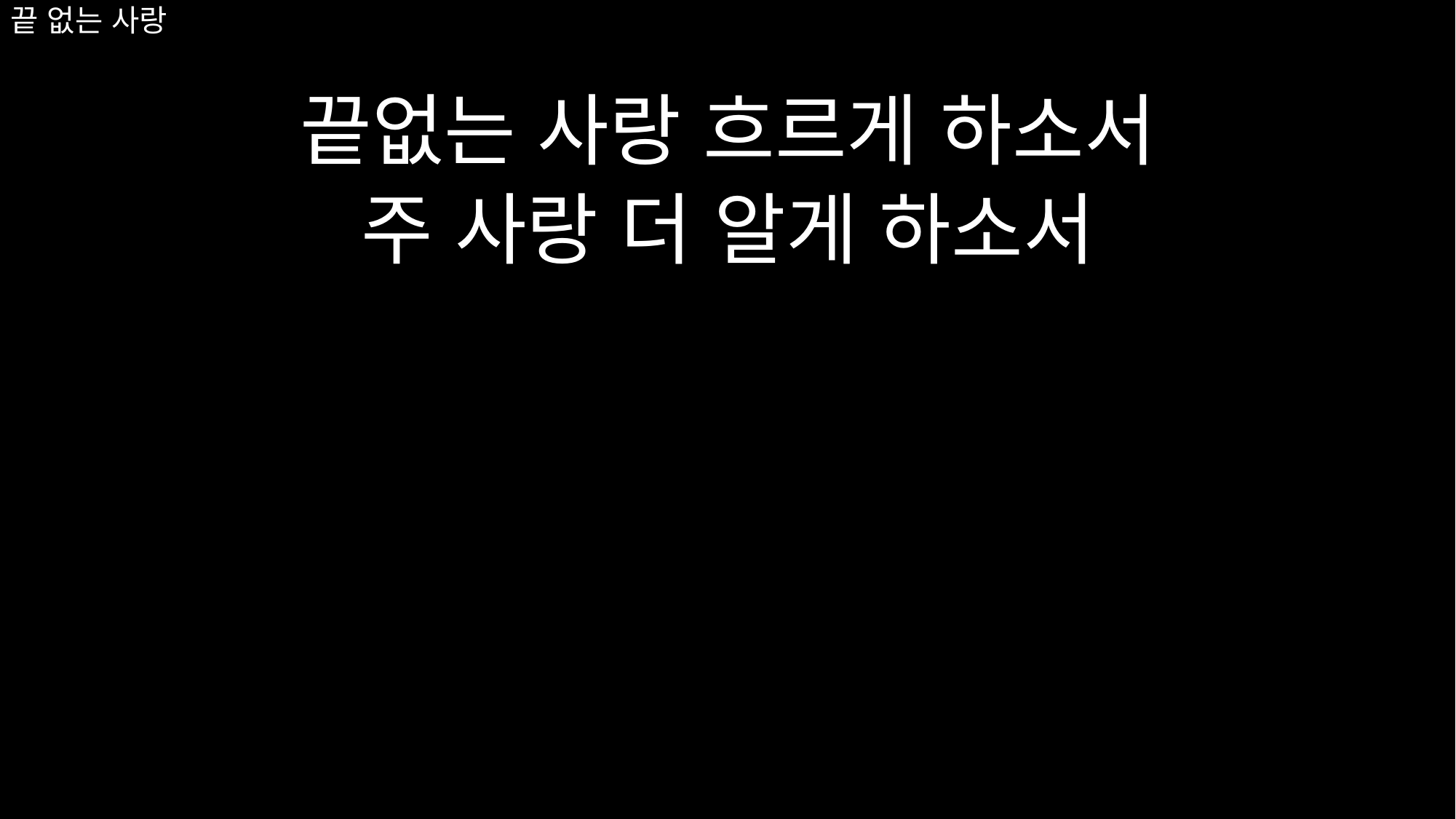

끝없는 사랑 흐르게 하소서
주 사랑 더 알게 하소서

# 끝 없는 사랑